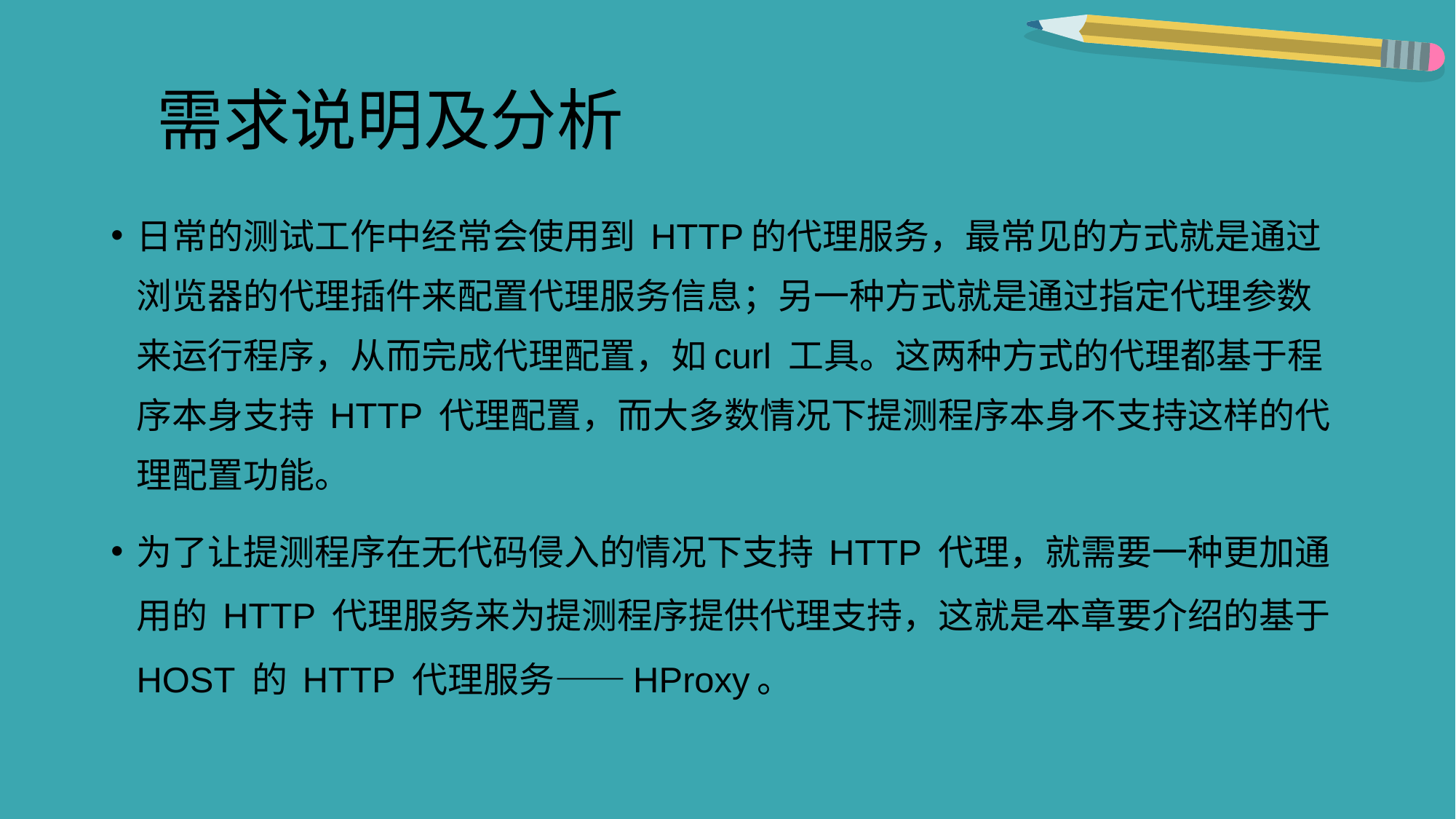

# 需求说明及分析
日常的测试工作中经常会使用到 HTTP的代理服务，最常见的方式就是通过浏览器的代理插件来配置代理服务信息；另一种方式就是通过指定代理参数来运行程序，从而完成代理配置，如curl 工具。这两种方式的代理都基于程序本身支持 HTTP 代理配置，而大多数情况下提测程序本身不支持这样的代理配置功能。
为了让提测程序在无代码侵入的情况下支持 HTTP 代理，就需要一种更加通用的 HTTP 代理服务来为提测程序提供代理支持，这就是本章要介绍的基于 HOST 的 HTTP 代理服务——HProxy。